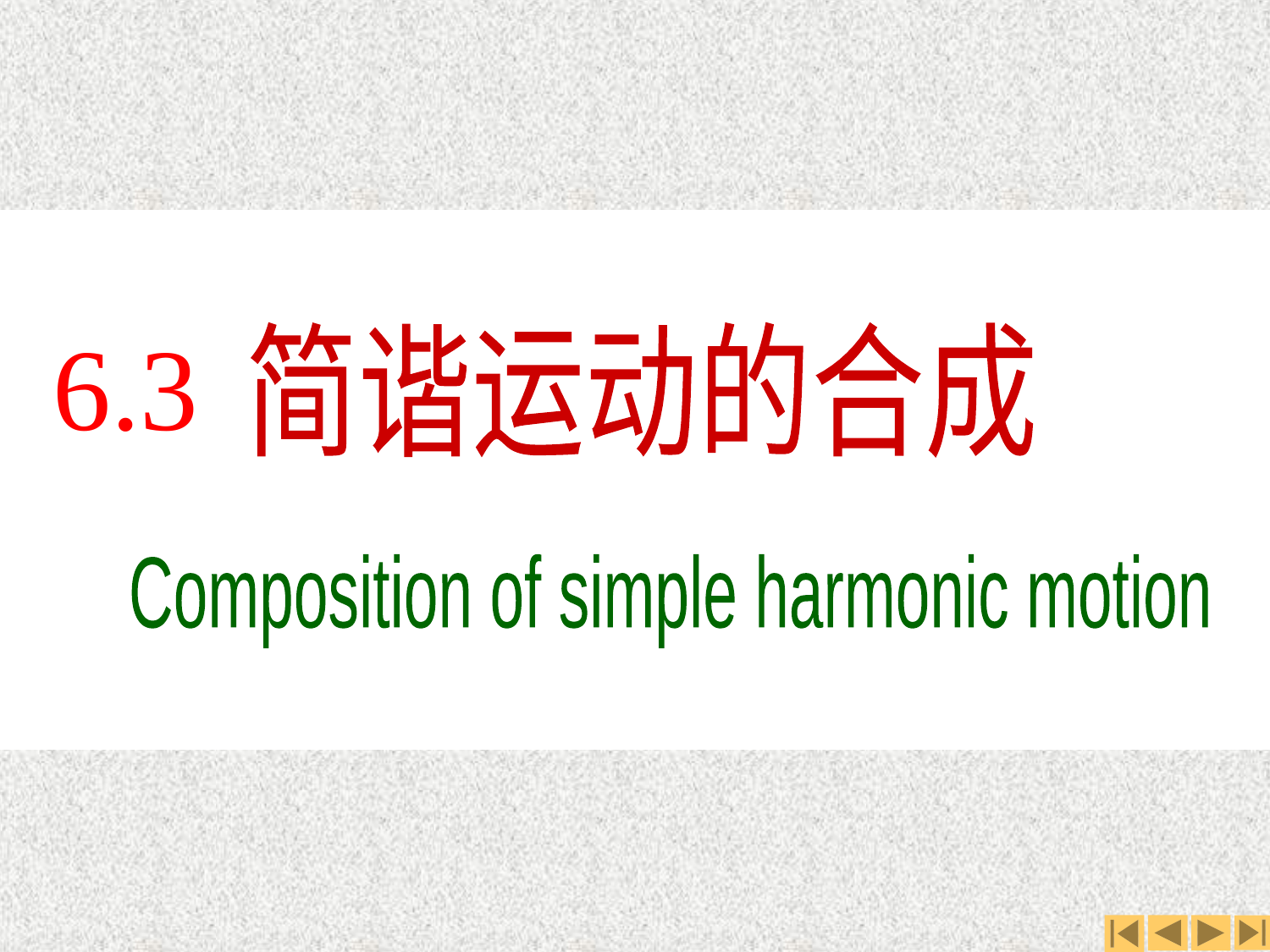

简谐运动的合成
Composition of simple harmonic motion

第三节
第三节
6.3